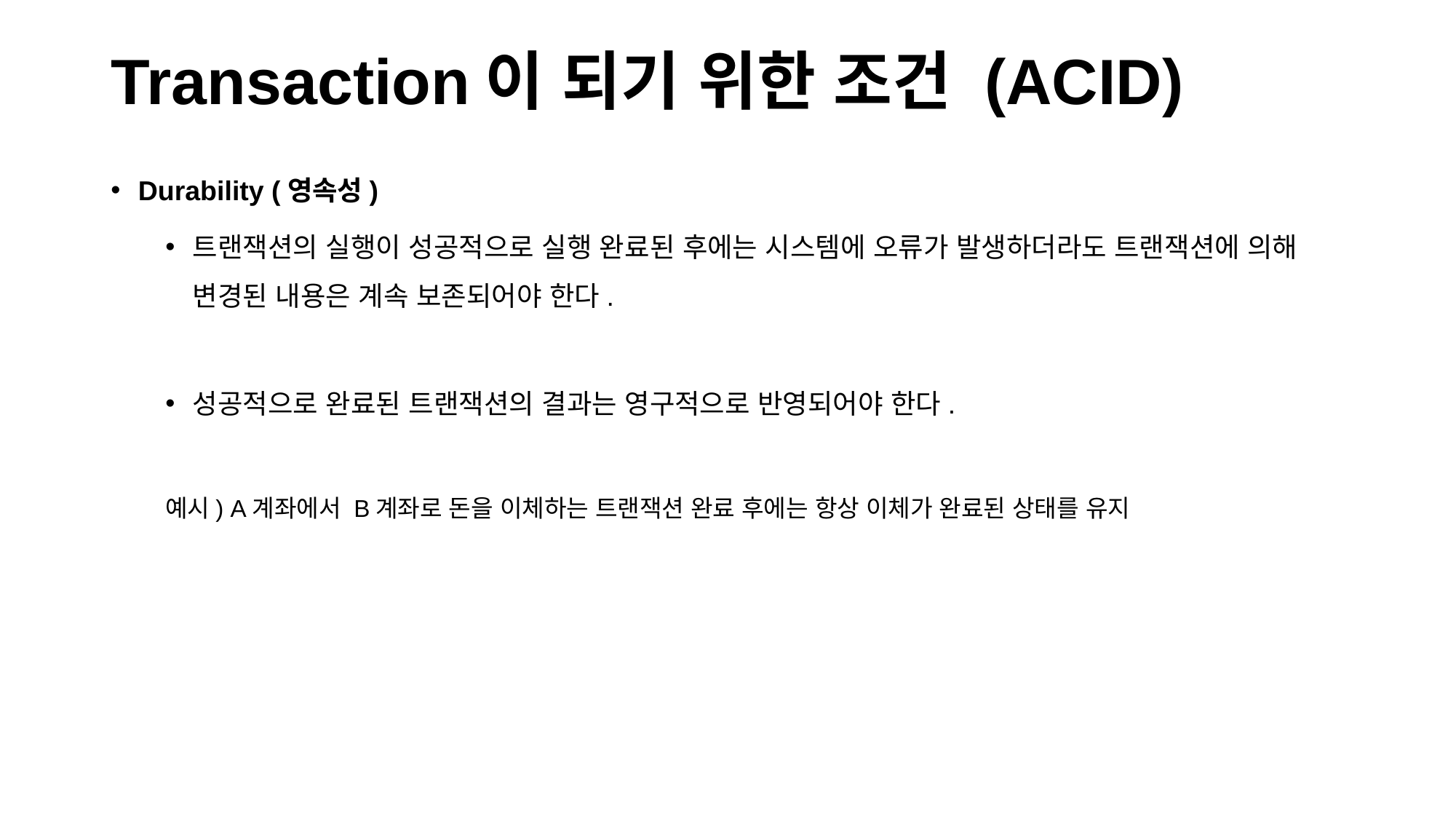

# Transaction이 되기 위한 조건 (ACID)
Durability (영속성)
트랜잭션의 실행이 성공적으로 실행 완료된 후에는 시스템에 오류가 발생하더라도 트랜잭션에 의해 변경된 내용은 계속 보존되어야 한다.

성공적으로 완료된 트랜잭션의 결과는 영구적으로 반영되어야 한다.

예시) A계좌에서 B계좌로 돈을 이체하는 트랜잭션 완료 후에는 항상 이체가 완료된 상태를 유지